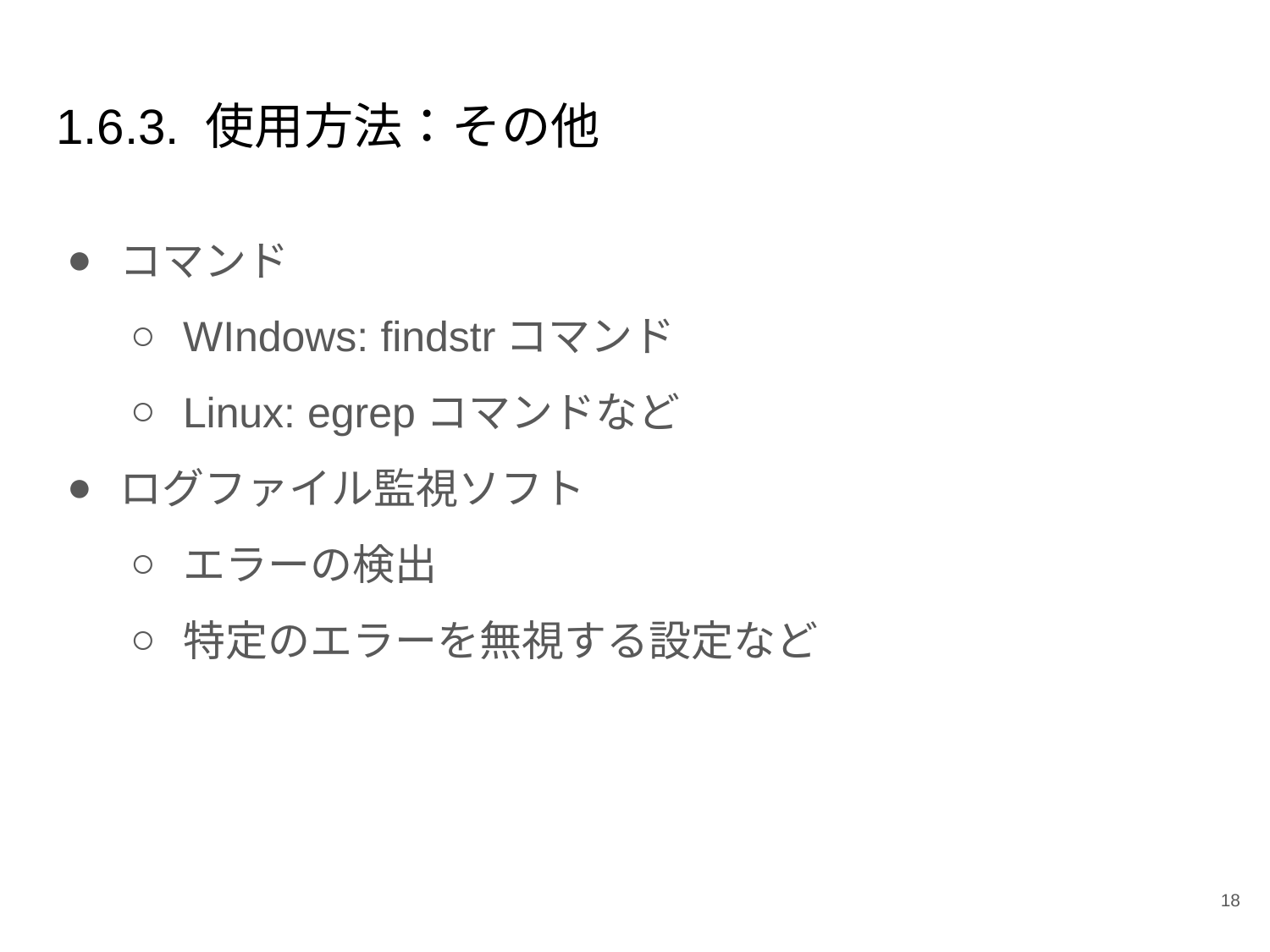

# 1.6.3. 使用方法：その他
コマンド
WIndows: findstrコマンド
Linux: egrepコマンドなど
ログファイル監視ソフト
エラーの検出
特定のエラーを無視する設定など

18